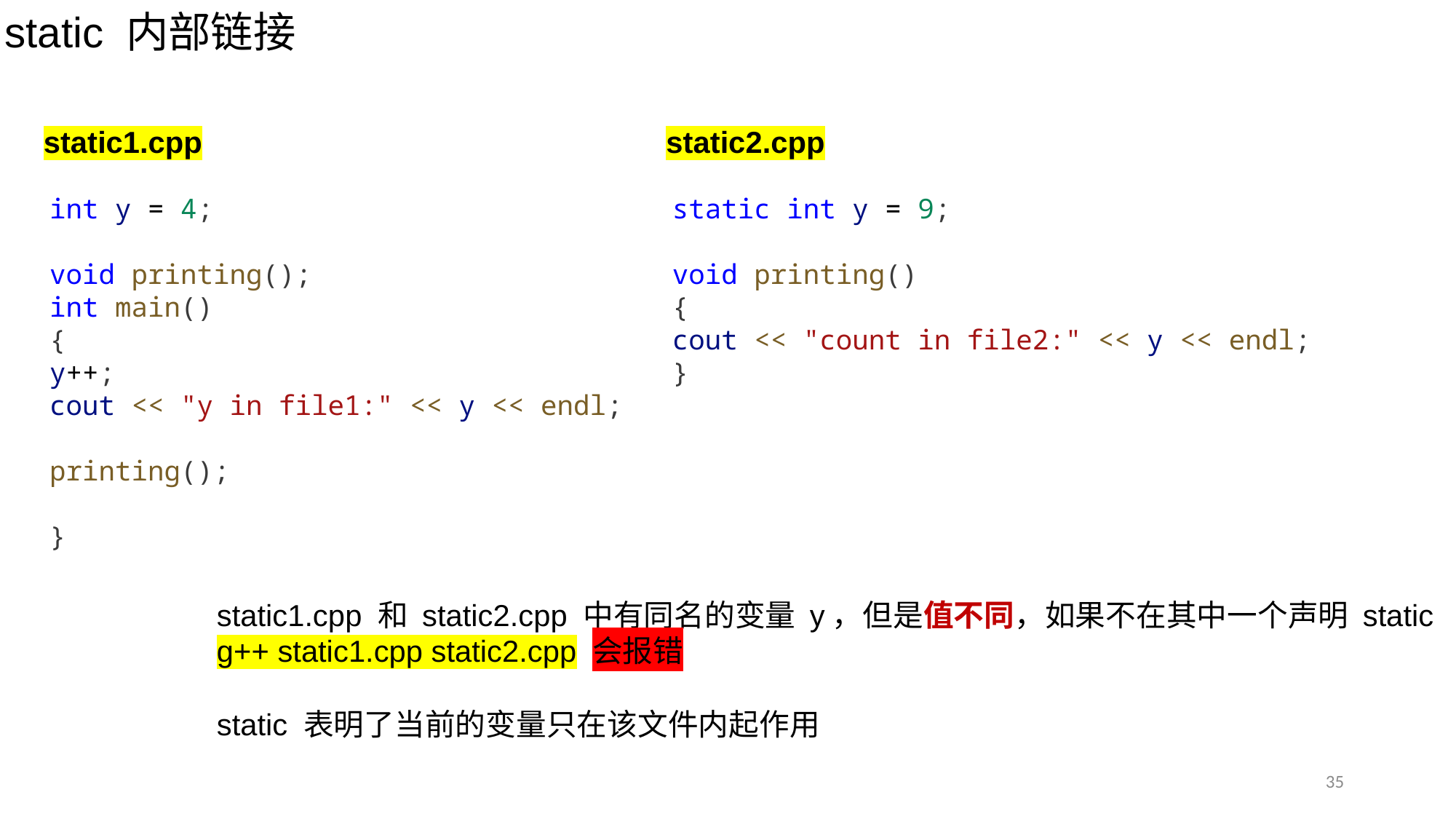

static 内部链接
static1.cpp
static2.cpp
int y = 4;
void printing();
int main()
{
y++;
cout << "y in file1:" << y << endl;
printing();
}
static int y = 9;
void printing()
{
cout << "count in file2:" << y << endl;
}

static1.cpp 和 static2.cpp 中有同名的变量 y，但是值不同，如果不在其中一个声明 static
g++ static1.cpp static2.cpp 会报错

static 表明了当前的变量只在该文件内起作用
35